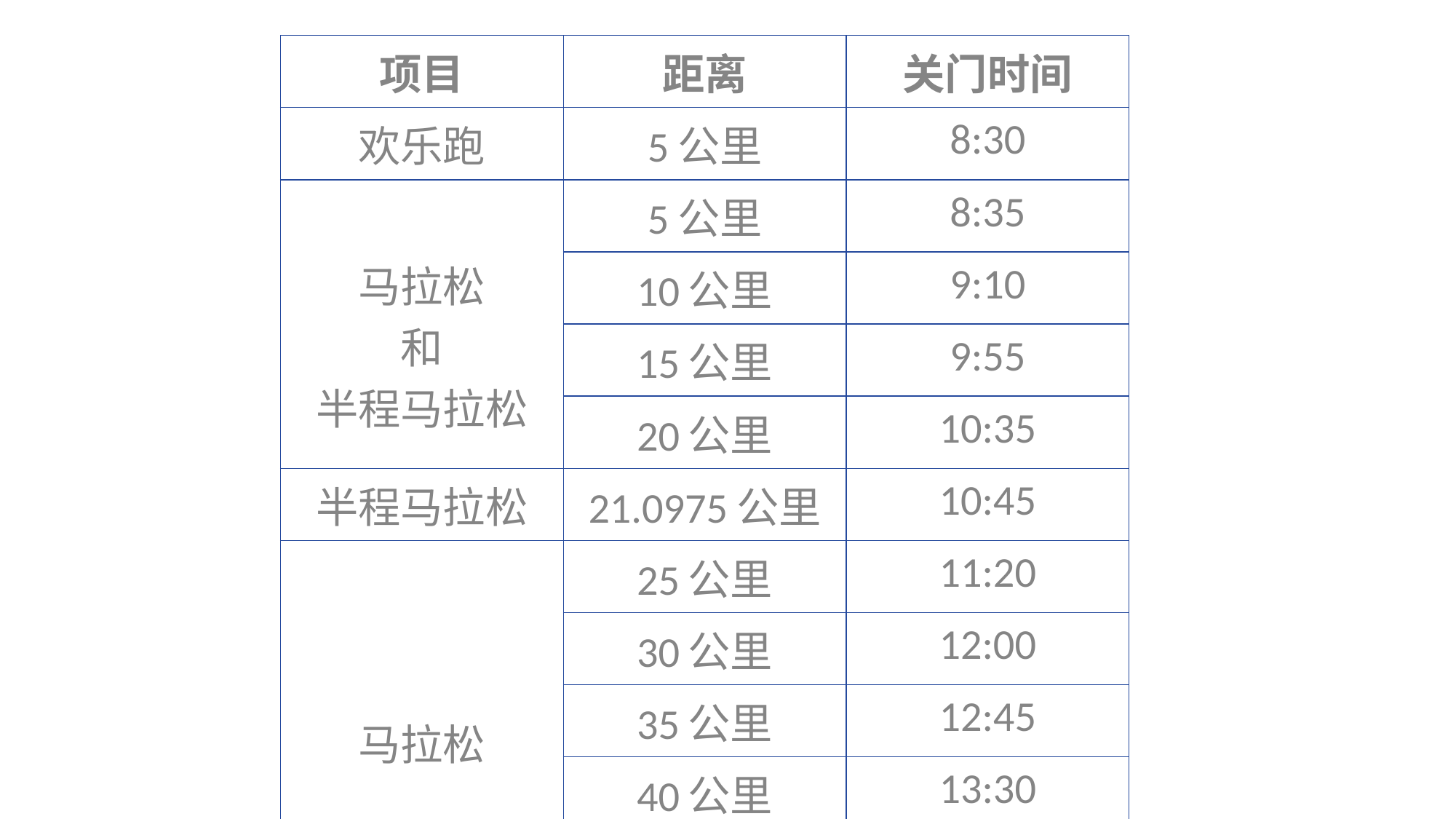

| 项目 | 距离 | 关门时间 |
| --- | --- | --- |
| 欢乐跑 | 5公里 | 8:30 |
| 马拉松 和 半程马拉松 | 5公里 | 8:35 |
|  | 10公里 | 9:10 |
|  | 15公里 | 9:55 |
|  | 20公里 | 10:35 |
| 半程马拉松 | 21.0975公里 | 10:45 |
| 马拉松 | 25公里 | 11:20 |
|  | 30公里 | 12:00 |
|  | 35公里 | 12:45 |
|  | 40公里 | 13:30 |
|  | 42.195公里 | 13:45 |